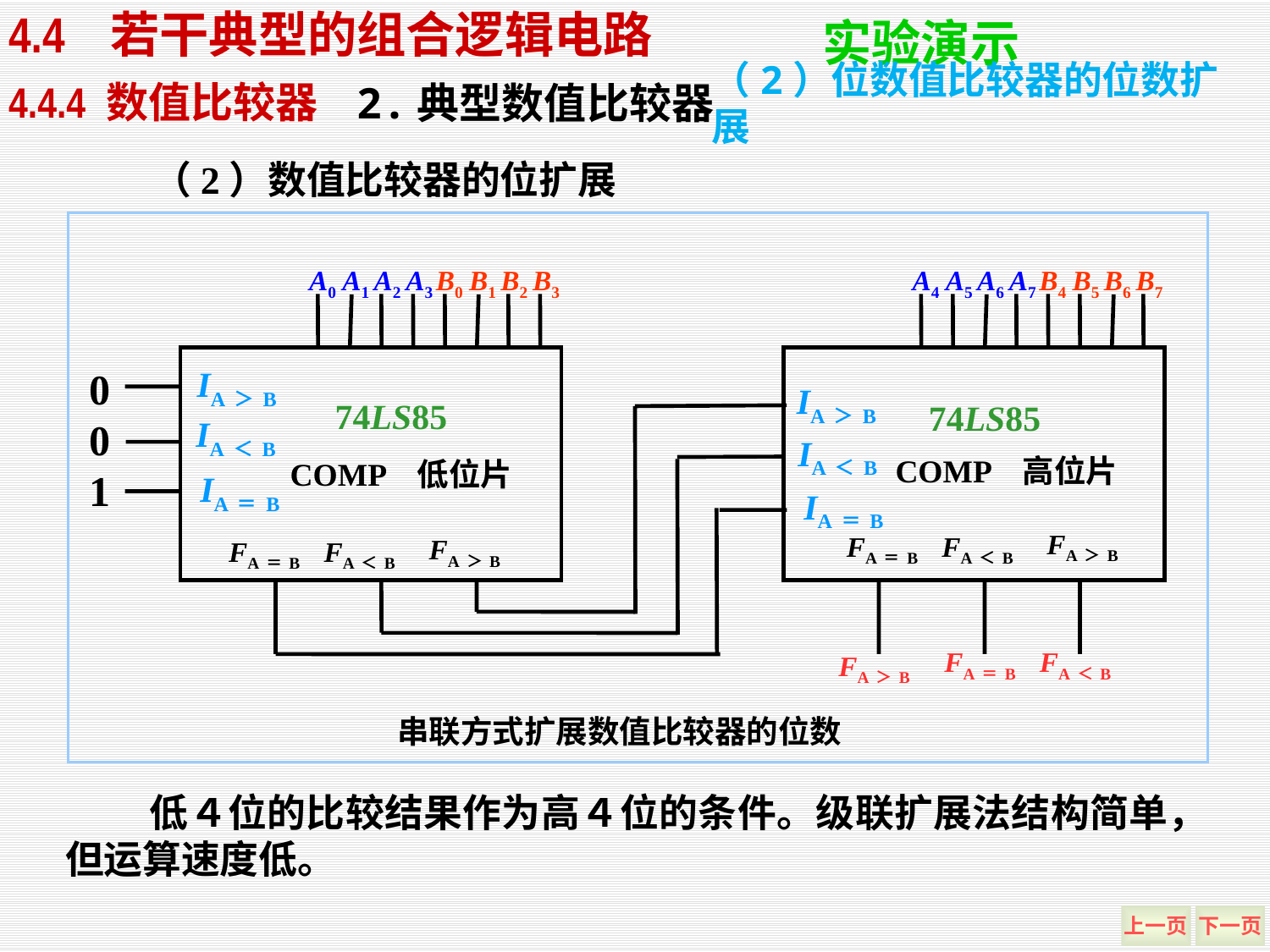

4.4   若干典型的组合逻辑电路
实验演示
（2）位数值比较器的位数扩展
2.典型数值比较器
4.4.4 数值比较器
（2）数值比较器的位扩展

A0
A1
A2
A3
B0
B1
B2
B3

IA＞B

74LS85
IA＜B

COMP   低位片
IA＝B

FA＞B
FA＝B
FA＜B
A4
A5
A6
A7
B4
B5
B6
B7

IA＞B
74LS85
IA＜B
COMP   高位片
IA＝B
FA＞B
FA＝B
FA＜B

FA＝B
FA＜B
FA＞B

001

串联方式扩展数值比较器的位数
        低４位的比较结果作为高４位的条件。级联扩展法结构简单，但运算速度低。